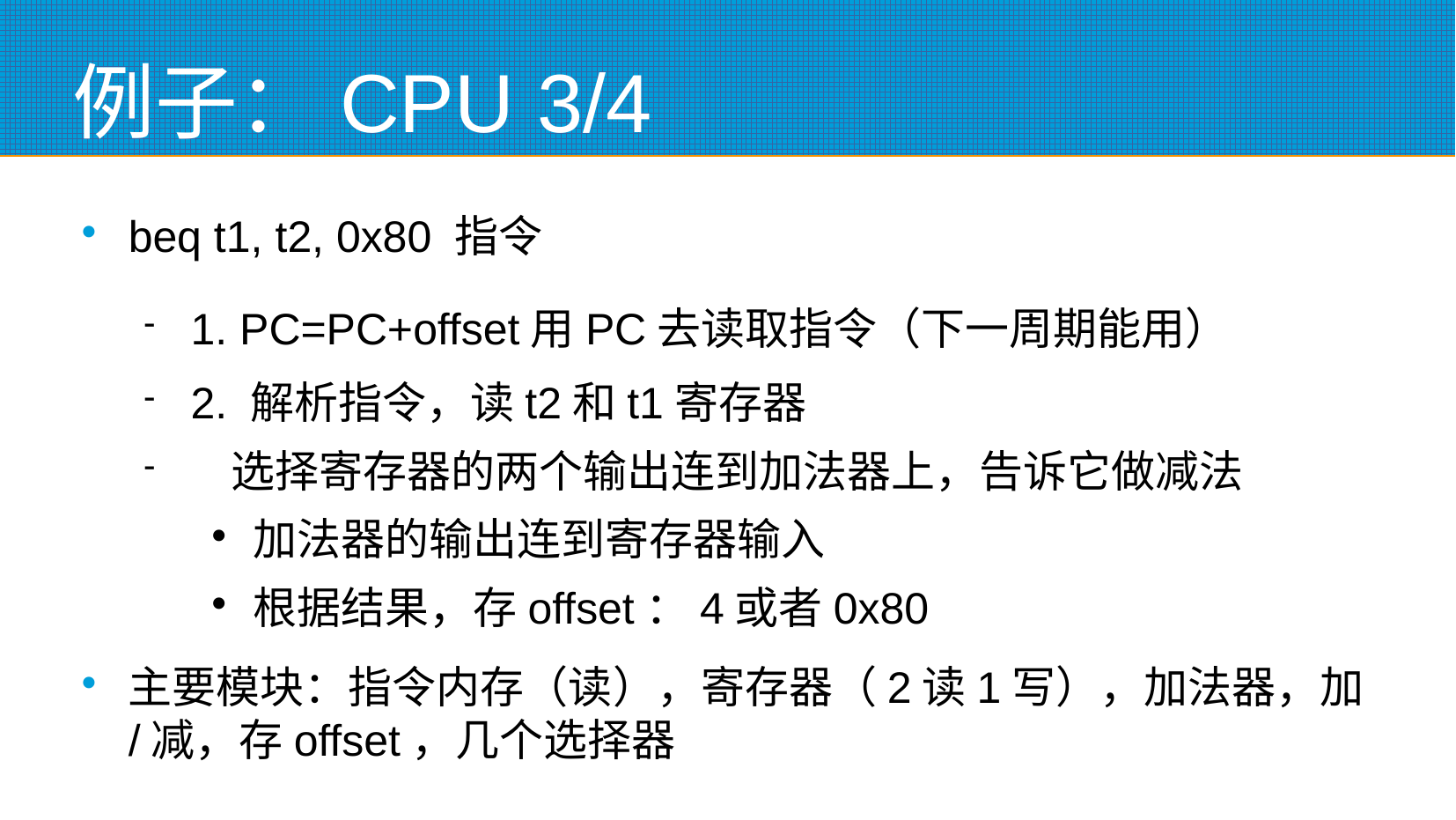

# 例子：CPU 3/4
beq t1, t2, 0x80 指令
1. PC=PC+offset用PC去读取指令（下一周期能用）
2. 解析指令，读t2和t1寄存器
   选择寄存器的两个输出连到加法器上，告诉它做减法
加法器的输出连到寄存器输入
根据结果，存offset：4或者0x80
主要模块：指令内存（读），寄存器（2读1写），加法器，加/减，存offset，几个选择器